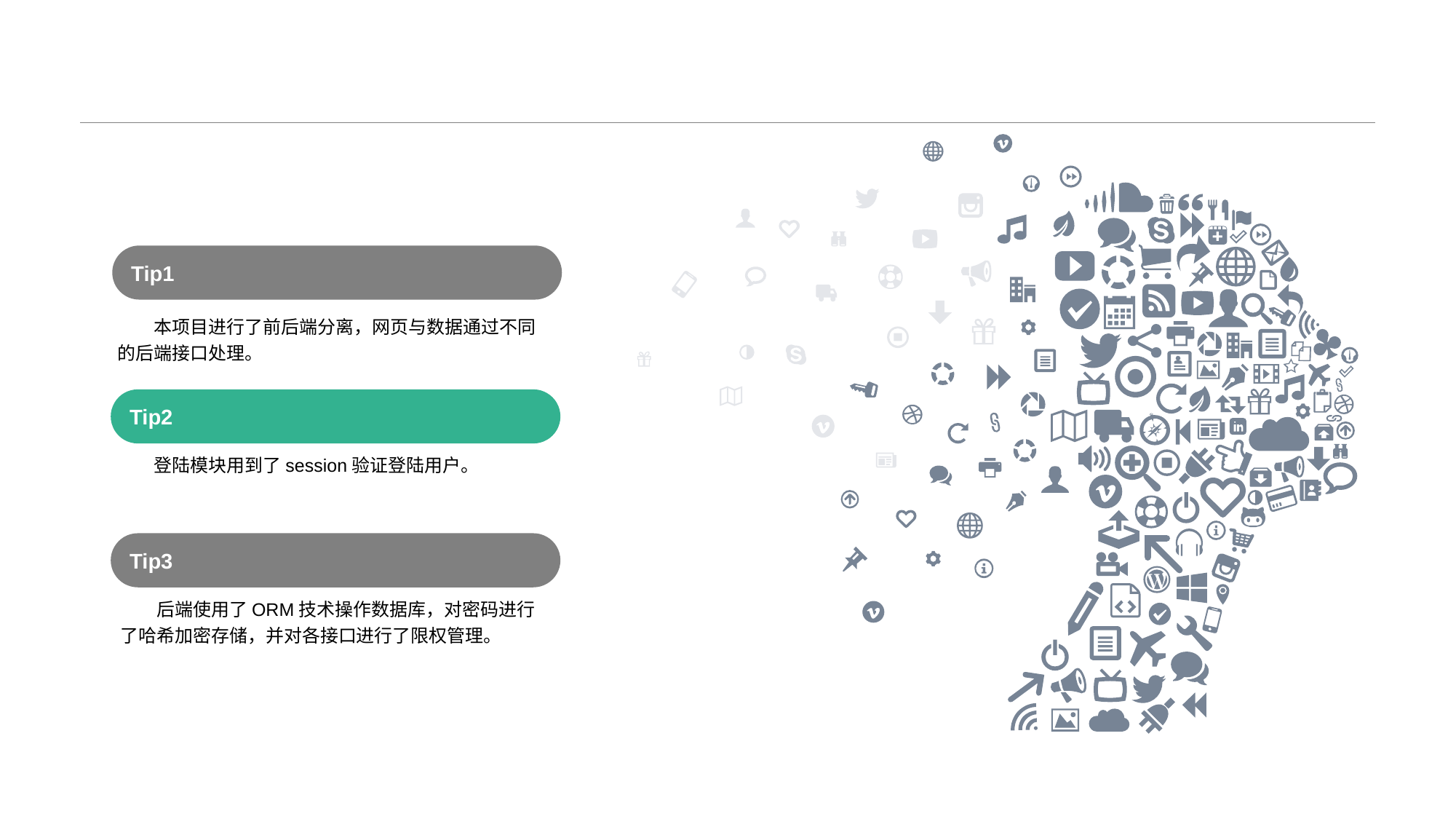

#

Tip1

Tip2
        登陆模块用到了session验证登陆用户。
Tip3
        后端使用了ORM技术操作数据库，对密码进行了哈希加密存储，并对各接口进行了限权管理。
        本项目进行了前后端分离，网页与数据通过不同的后端接口处理。